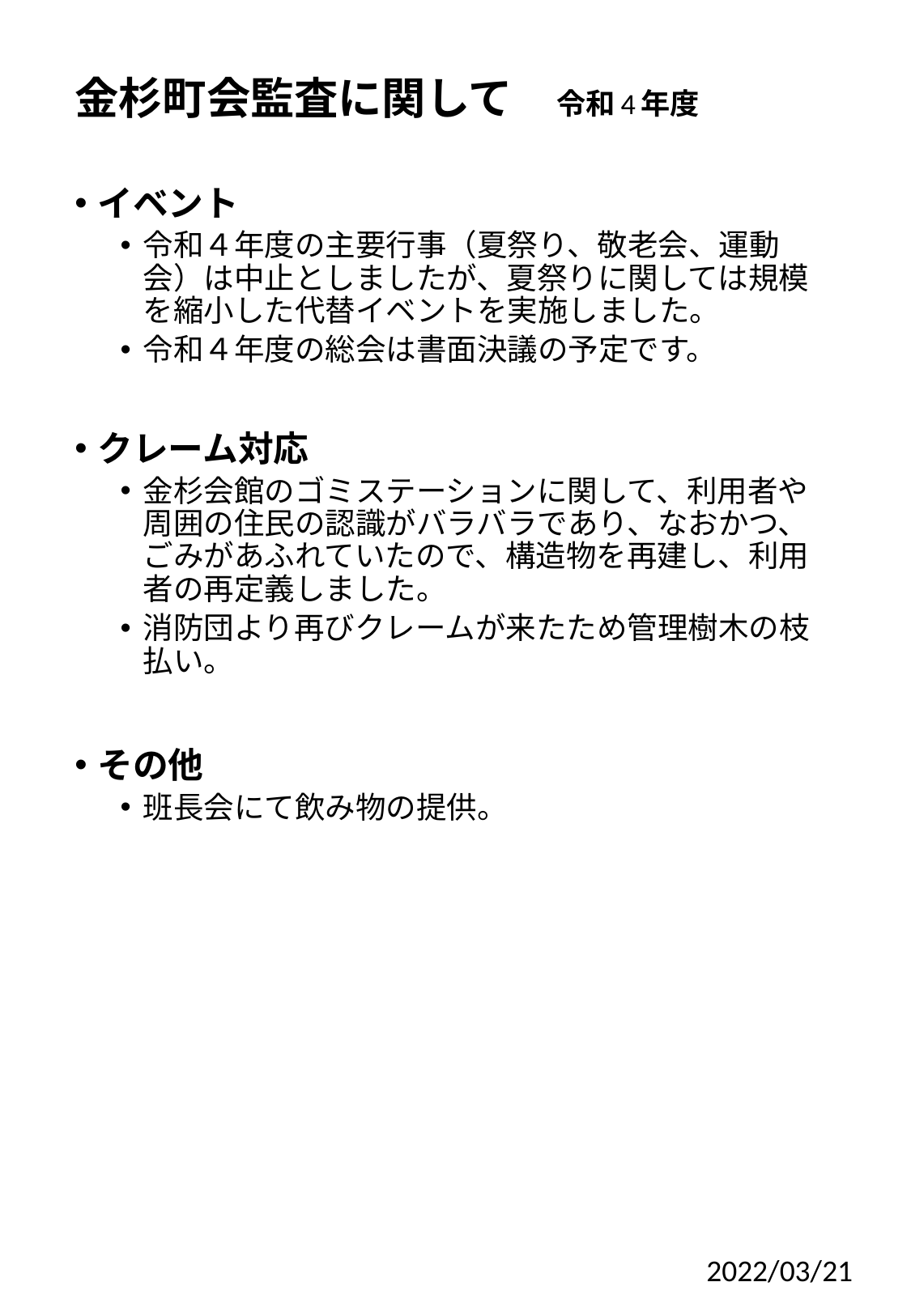

# 金杉町会監査に関して　令和4年度
イベント
令和４年度の主要行事（夏祭り、敬老会、運動会）は中止としましたが、夏祭りに関しては規模を縮小した代替イベントを実施しました。
令和４年度の総会は書面決議の予定です。

クレーム対応
金杉会館のゴミステーションに関して、利用者や周囲の住民の認識がバラバラであり、なおかつ、ごみがあふれていたので、構造物を再建し、利用者の再定義しました。
消防団より再びクレームが来たため管理樹木の枝払い。

その他
班長会にて飲み物の提供。

2022/03/21